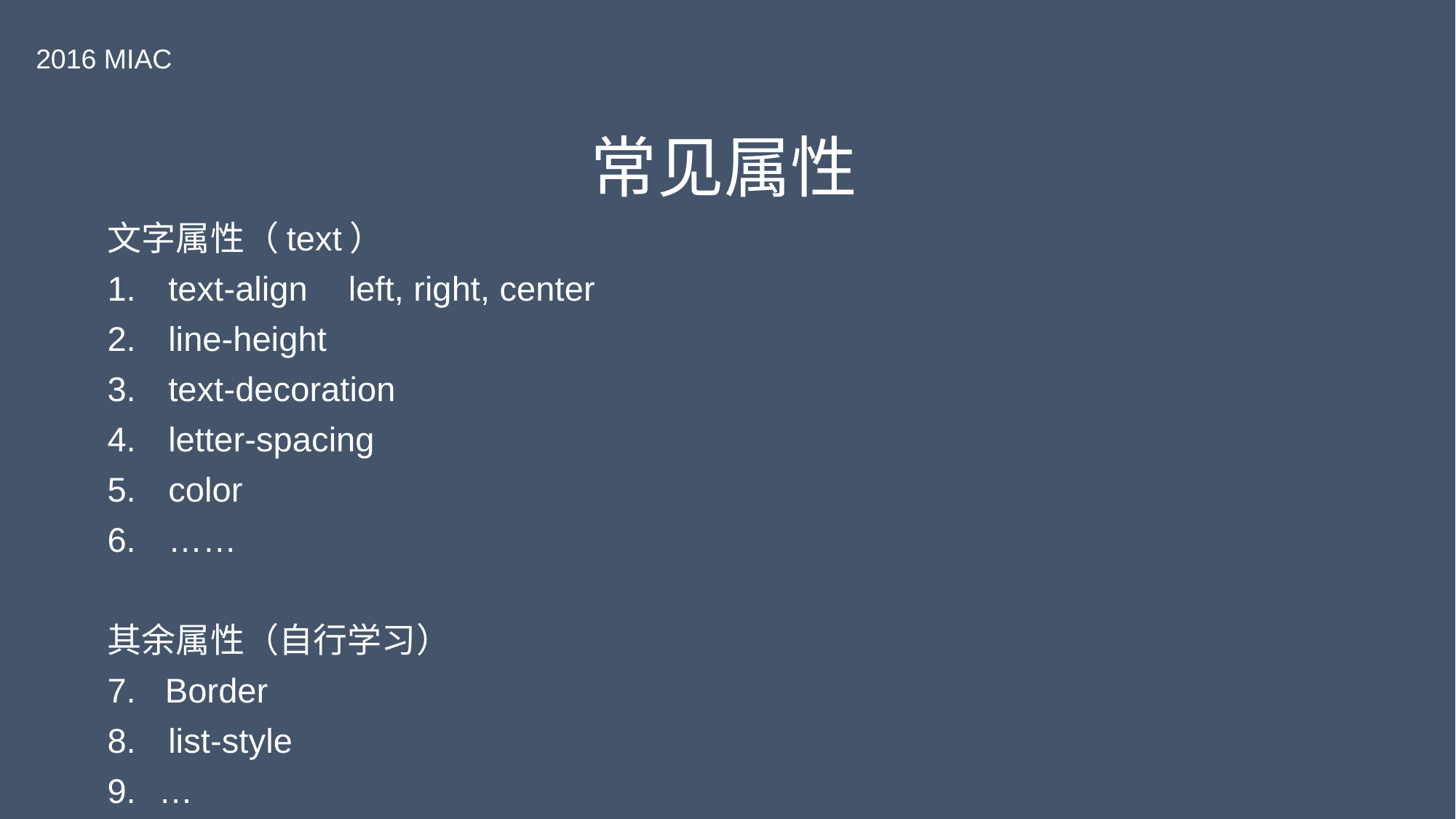

2016 MIAC
常见属性
文字属性（text）
 text-align		left, right, center
 line-height
 text-decoration
 letter-spacing
 color
 ……

其余属性（自行学习）
Border
 list-style
…